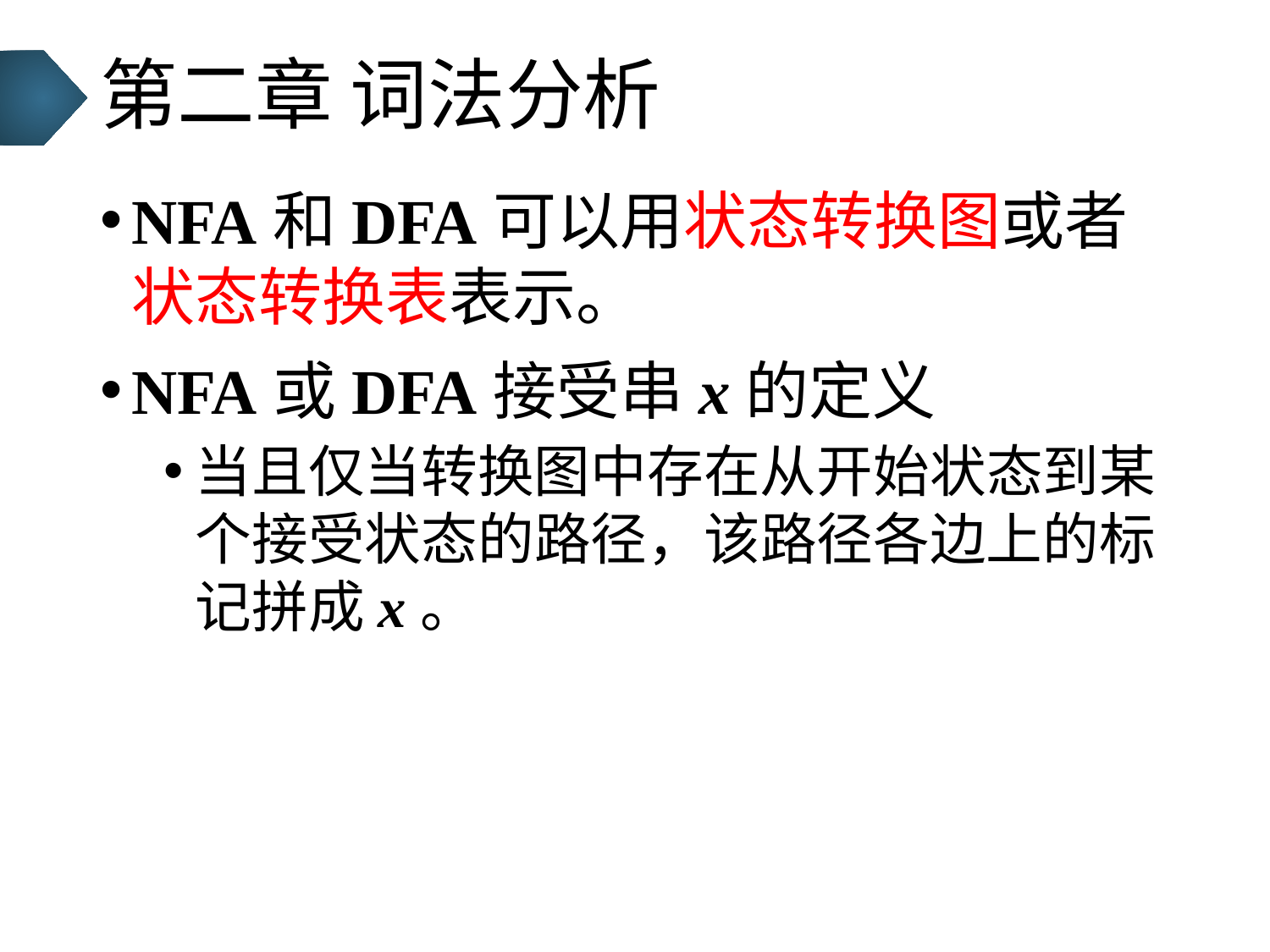

# 第二章 词法分析
NFA和DFA可以用状态转换图或者状态转换表表示。
NFA或DFA接受串x的定义
当且仅当转换图中存在从开始状态到某个接受状态的路径，该路径各边上的标记拼成x。